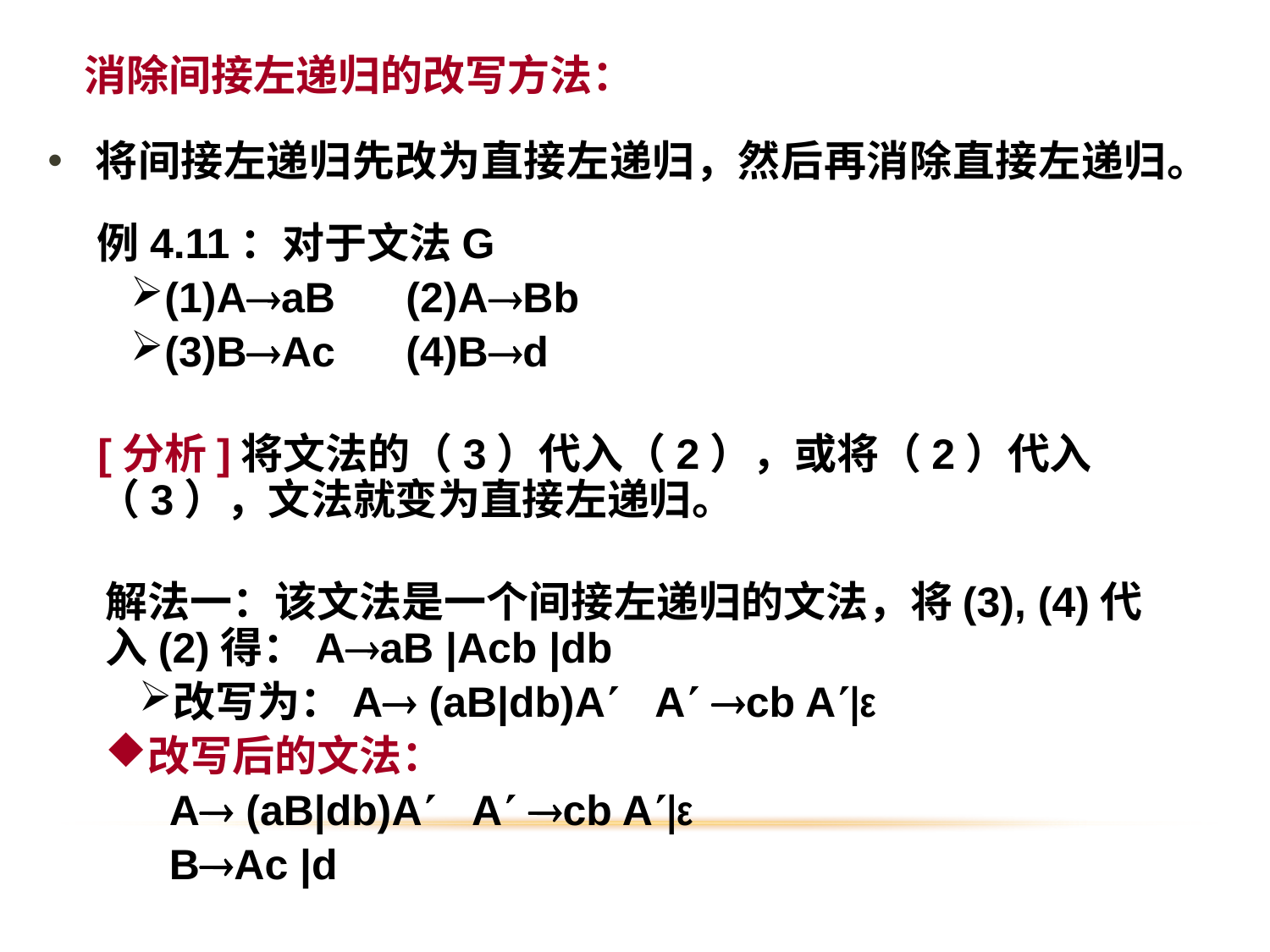

消除间接左递归的改写方法：
将间接左递归先改为直接左递归，然后再消除直接左递归。

例4.11：对于文法G
(1)A→aB      (2)A→Bb
(3)B→Ac      (4)B→d
[分析]将文法的（3）代入（2），或将（2）代入（3），文法就变为直接左递归。
解法一：该文法是一个间接左递归的文法，将(3), (4)代入(2)得：A→aB |Acb |db
改写为：A→ (aB|db)A′   A′ →cb A′|ε
改写后的文法：
A→ (aB|db)A′   A′ →cb A′|ε
B→Ac |d
14